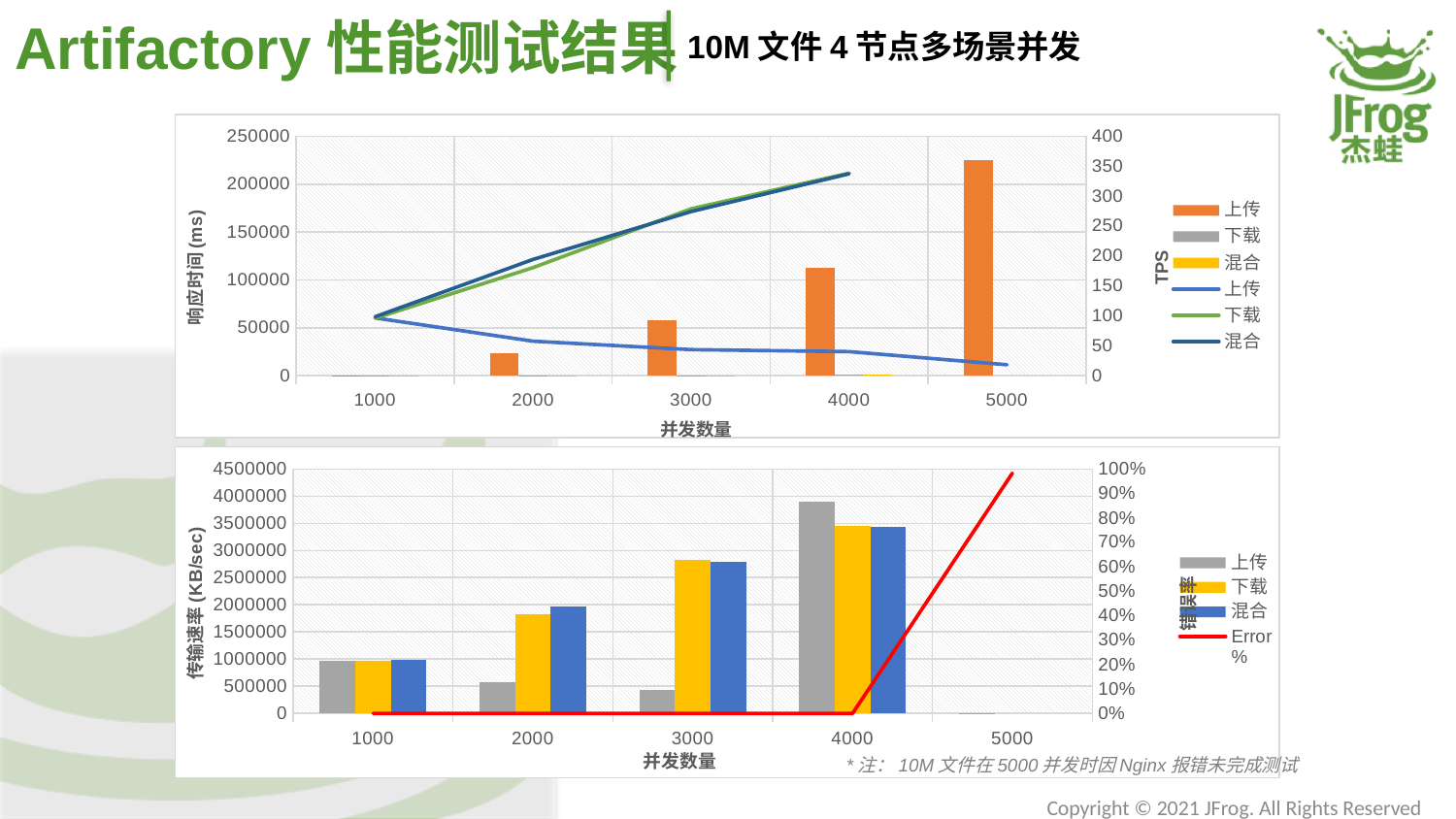

# Artifactory性能测试结果

10M文件4节点多场景并发

### Chart

| Category | 上传 | 下载 | 混合 | 上传 | 下载 | 混合 |
|---|---|---|---|---|---|---|
| 1000 | 282.0 | 183.95 | 259.0 | 96.26 | 95.8 | 98.39 |
| 2000 | 23671.7 | 226.8 | 270.0 | 57.46 | 180.49 | 194.16 |
| 3000 | 57467.95 | 311.0 | 326.0 | 43.34 | 278.68 | 274.1 |
| 4000 | 112071.0 | 668.95 | 861.85 | 40.0 | 338.32 | 337.24 |
| 5000 | 225442.0 | None | None | 18.1 | None | None |

### Chart

| Category | 上传 | 下载 | 混合 | Error % |
|---|---|---|---|---|
| 1000 | 967449.07 | 962946.52 | 988946.24 | 0.0 |
| 2000 | 580357.31 | 1823163.49 | 1961295.37 | 0.0 |
| 3000 | 439963.12 | 2828956.21 | 2782545.2600000002 | 0.0 |
| 4000 | 3894189.41 | 3451319.67 | 3440402.31 | 0.0 |
| 5000 | 3175.29 | None | None | 0.983 |
*注：10M文件在5000并发时因Nginx报错未完成测试
Copyright © 2021 JFrog. All Rights Reserved